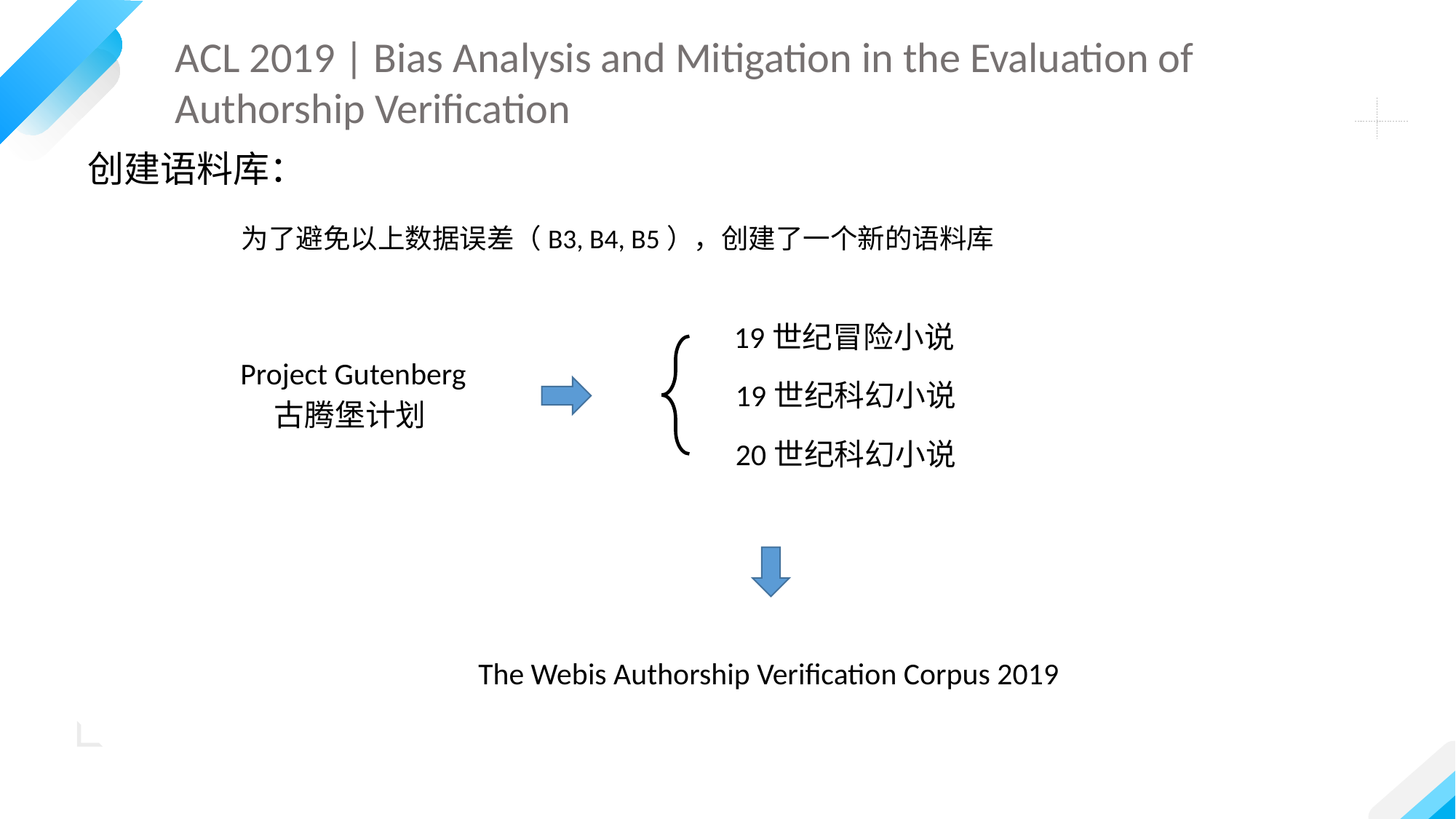

ACL 2019 | Bias Analysis and Mitigation in the Evaluation of Authorship Verification

创建语料库：
为了避免以上数据误差（B3, B4, B5），创建了一个新的语料库
19世纪冒险小说

Project Gutenberg
19世纪科幻小说

古腾堡计划
20世纪科幻小说

The Webis Authorship Verification Corpus 2019